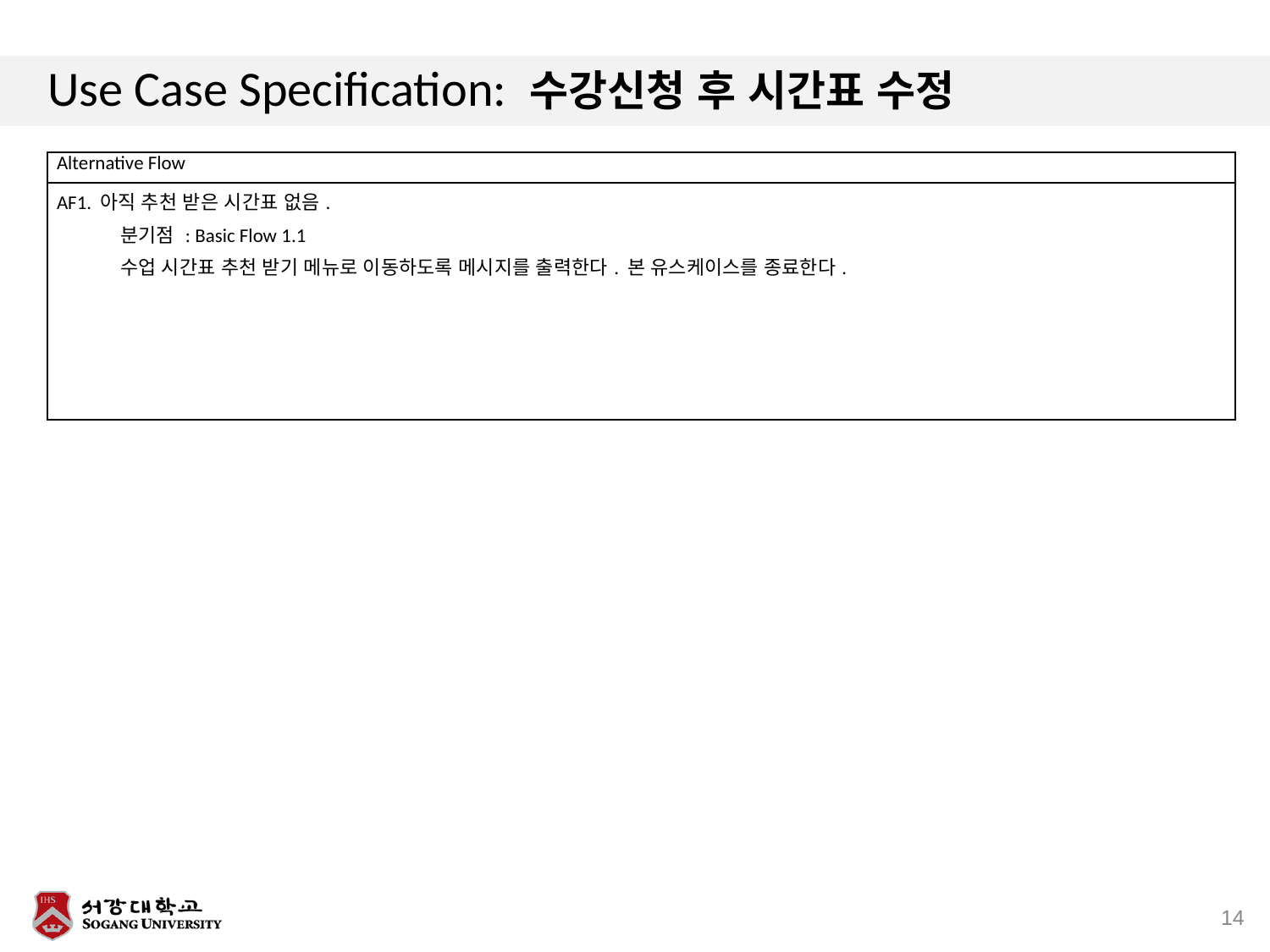

# Use Case Specification: 수강신청 후 시간표 수정
| Alternative Flow |
| --- |
| AF1. 아직 추천 받은 시간표 없음. 분기점 : Basic Flow 1.1 수업 시간표 추천 받기 메뉴로 이동하도록 메시지를 출력한다. 본 유스케이스를 종료한다. |
14